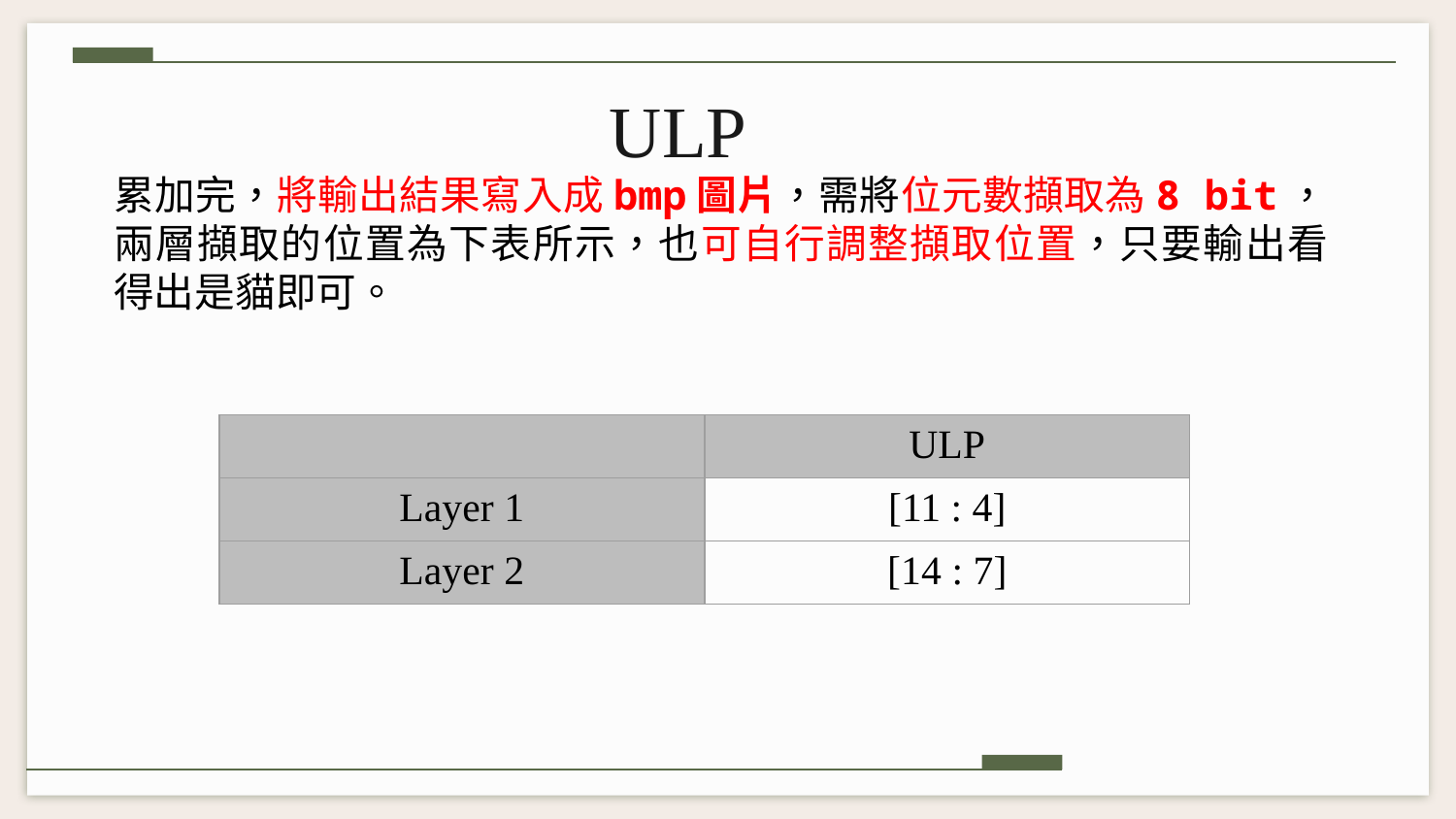

# ULP
累加完，將輸出結果寫入成bmp圖片，需將位元數擷取為8 bit，兩層擷取的位置為下表所示，也可自行調整擷取位置，只要輸出看得出是貓即可。
|  | ULP |
| --- | --- |
| Layer 1 | [11 : 4] |
| Layer 2 | [14 : 7] |